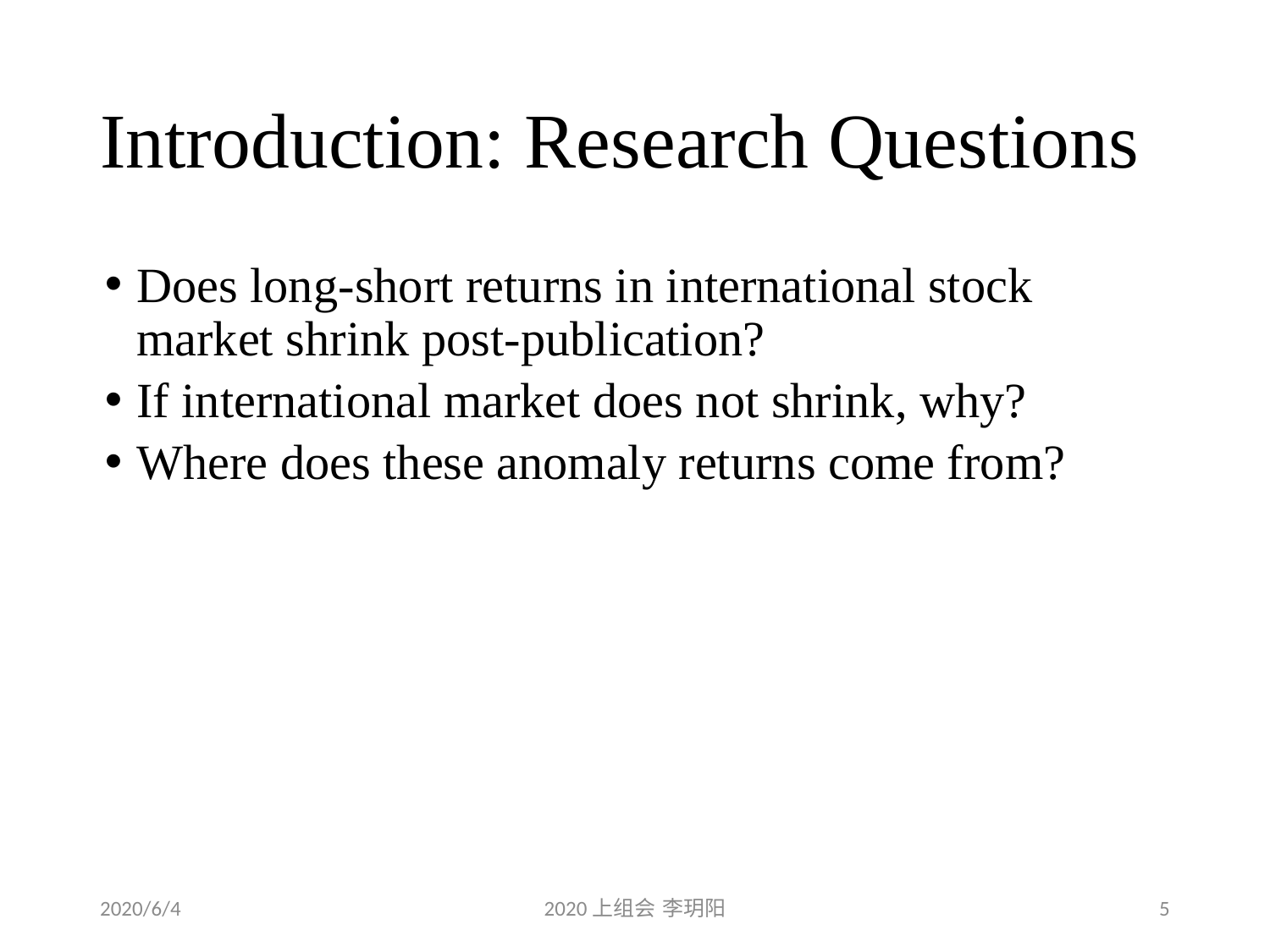

# Introduction: Research Questions
Does long-short returns in international stock market shrink post-publication?
If international market does not shrink, why?
Where does these anomaly returns come from?

2020/6/4
2020上组会 李玥阳
5